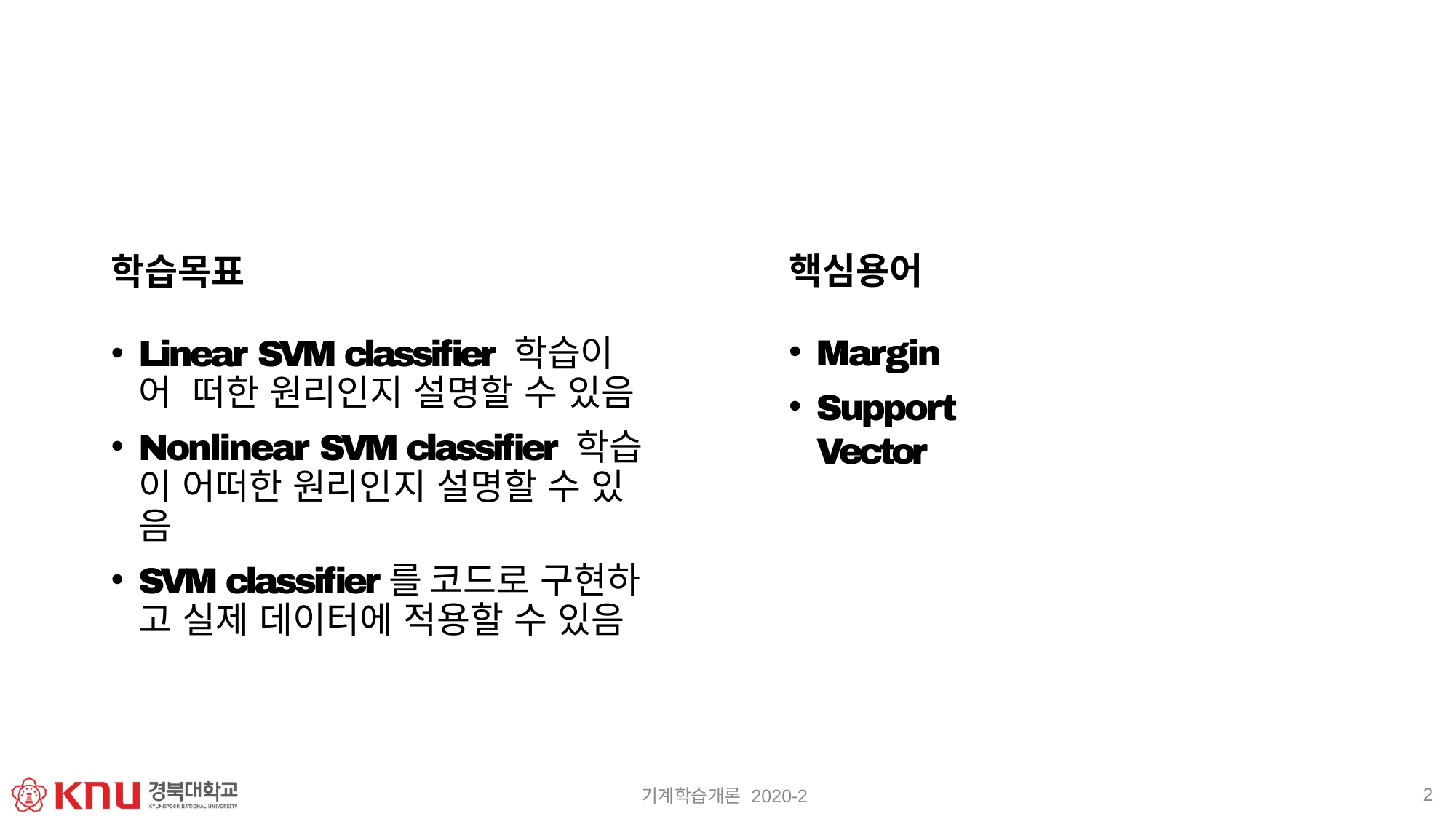

# 학습목표
핵심용어
Margin
Support Vector
Linear SVM classifier 학습이 어  떠한 원리인지 설명할 수 있음
Nonlinear SVM classifier 학습  이 어떠한 원리인지 설명할 수 있  음
SVM classifier를 코드로 구현하  고 실제 데이터에 적용할 수 있음
2
기계학습개론 2020-2